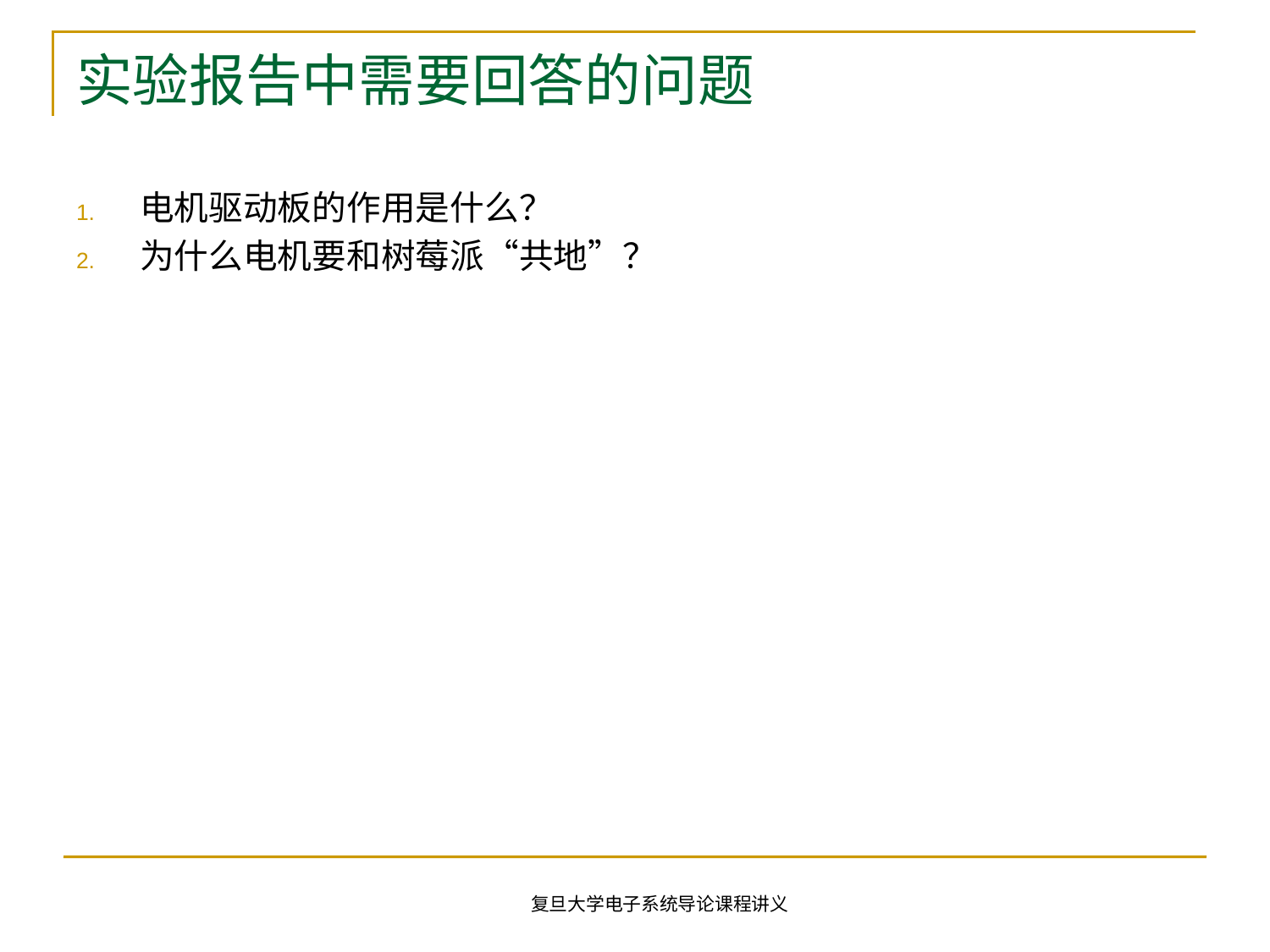

# 实验报告中需要回答的问题
电机驱动板的作用是什么？
为什么电机要和树莓派“共地”？